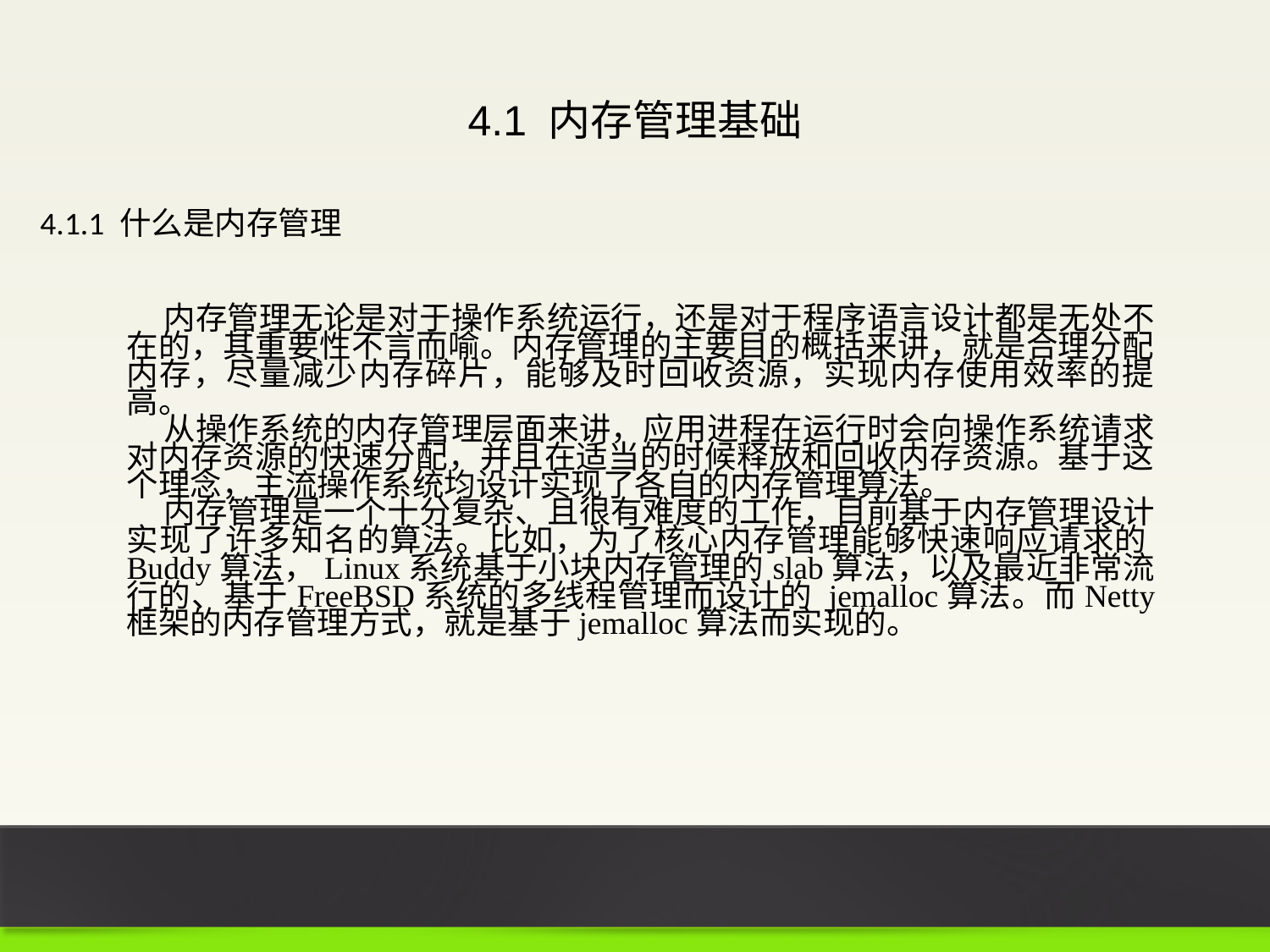

4.1 内存管理基础
4.1.1 什么是内存管理
内存管理无论是对于操作系统运行，还是对于程序语言设计都是无处不在的，其重要性不言而喻。内存管理的主要目的概括来讲，就是合理分配内存，尽量减少内存碎片，能够及时回收资源，实现内存使用效率的提高。
从操作系统的内存管理层面来讲，应用进程在运行时会向操作系统请求对内存资源的快速分配，并且在适当的时候释放和回收内存资源。基于这个理念，主流操作系统均设计实现了各自的内存管理算法。
内存管理是一个十分复杂、且很有难度的工作，目前基于内存管理设计实现了许多知名的算法。比如，为了核心内存管理能够快速响应请求的Buddy算法，Linux系统基于小块内存管理的slab算法，以及最近非常流行的、基于FreeBSD系统的多线程管理而设计的 jemalloc算法。而Netty 框架的内存管理方式，就是基于jemalloc算法而实现的。